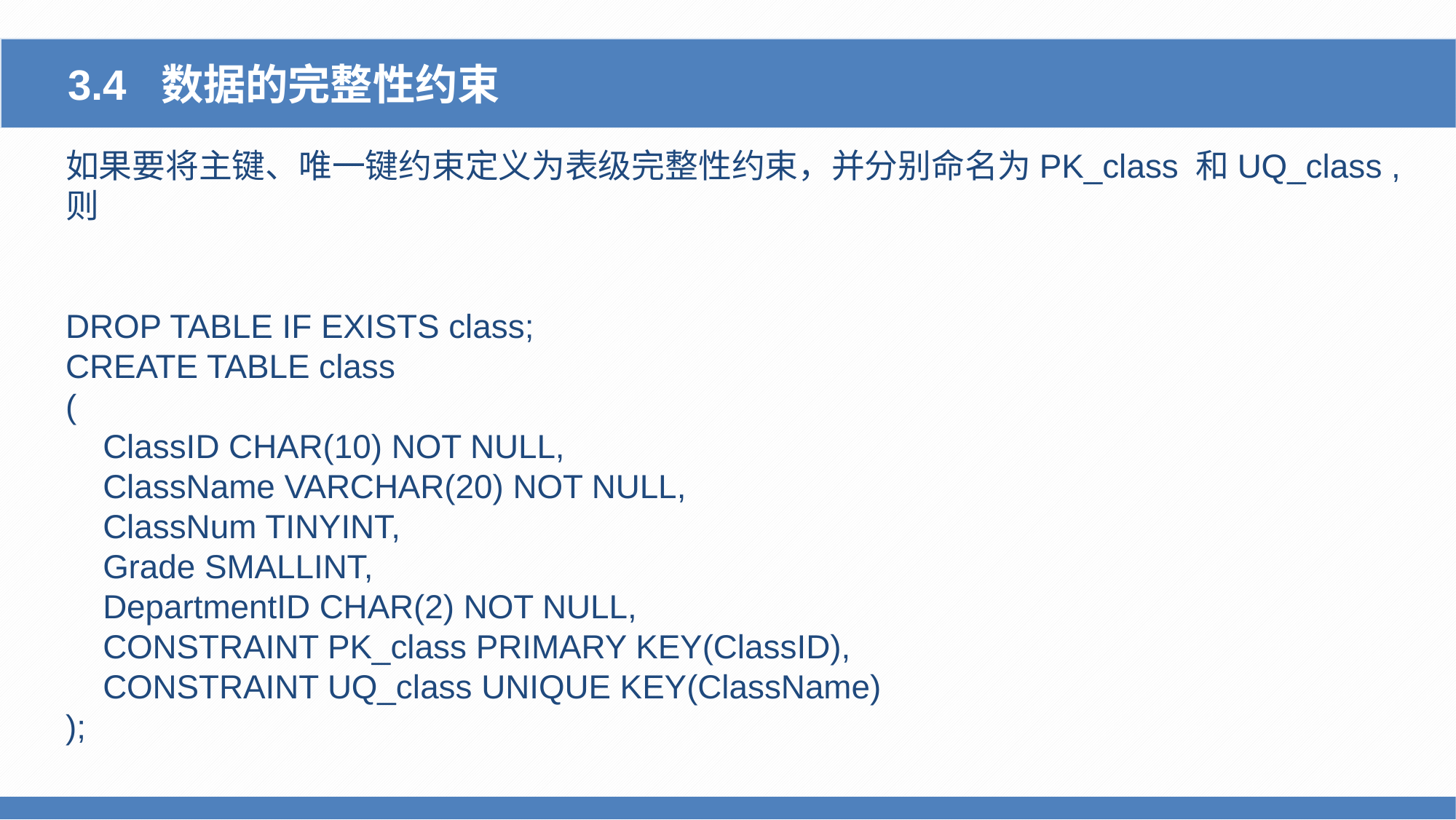

3.4  数据的完整性约束
如果要将主键、唯一键约束定义为表级完整性约束，并分别命名为PK_class 和UQ_class , 则

DROP TABLE IF EXISTS class;
CREATE TABLE class
(
    ClassID CHAR(10) NOT NULL,
    ClassName VARCHAR(20) NOT NULL,
    ClassNum TINYINT,
    Grade SMALLINT,
    DepartmentID CHAR(2) NOT NULL,
    CONSTRAINT PK_class PRIMARY KEY(ClassID),
    CONSTRAINT UQ_class UNIQUE KEY(ClassName)
);